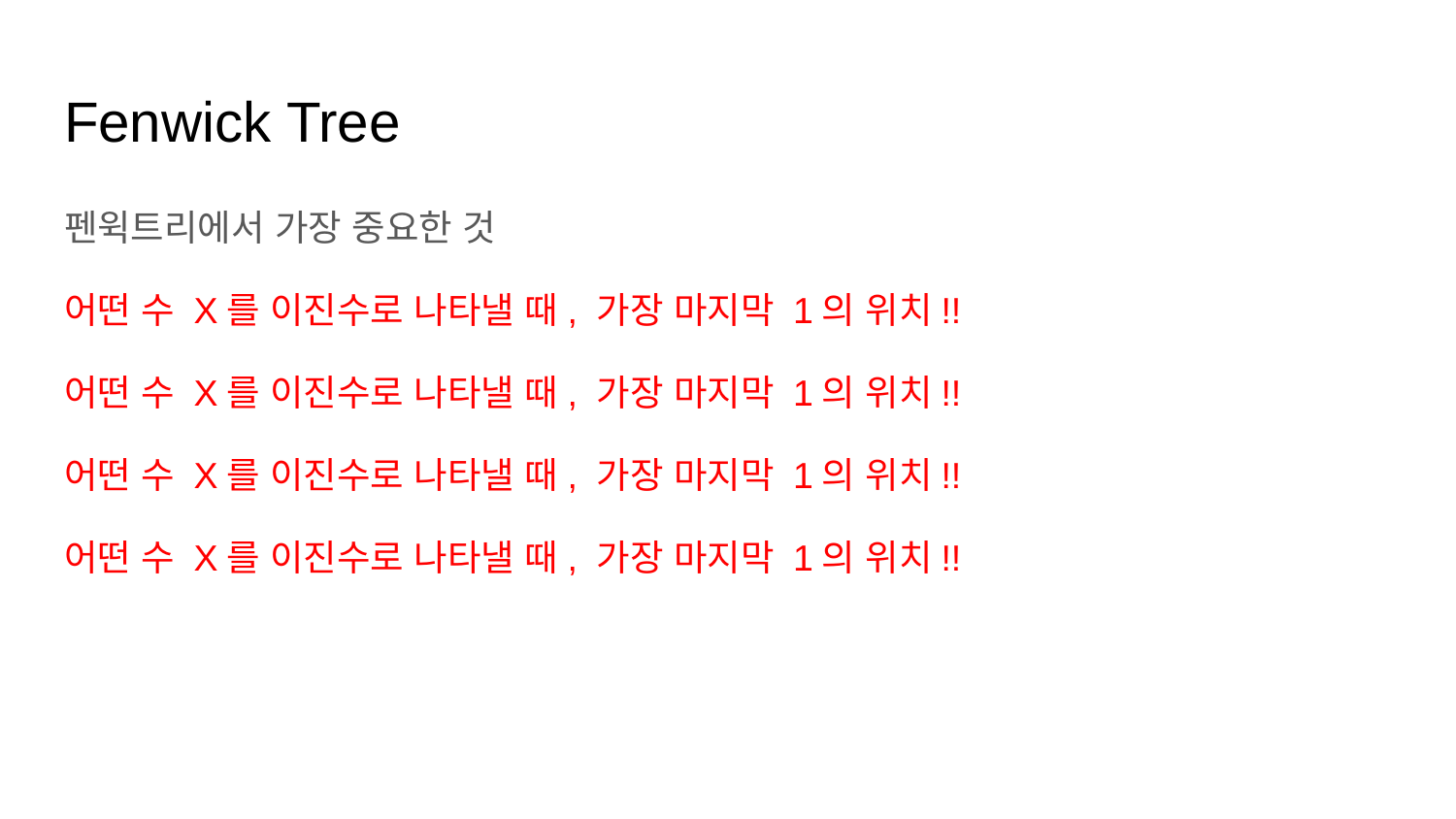

# Fenwick Tree
펜윅트리에서 가장 중요한 것
어떤 수 X를 이진수로 나타낼 때, 가장 마지막 1의 위치!!
어떤 수 X를 이진수로 나타낼 때, 가장 마지막 1의 위치!!
어떤 수 X를 이진수로 나타낼 때, 가장 마지막 1의 위치!!
어떤 수 X를 이진수로 나타낼 때, 가장 마지막 1의 위치!!